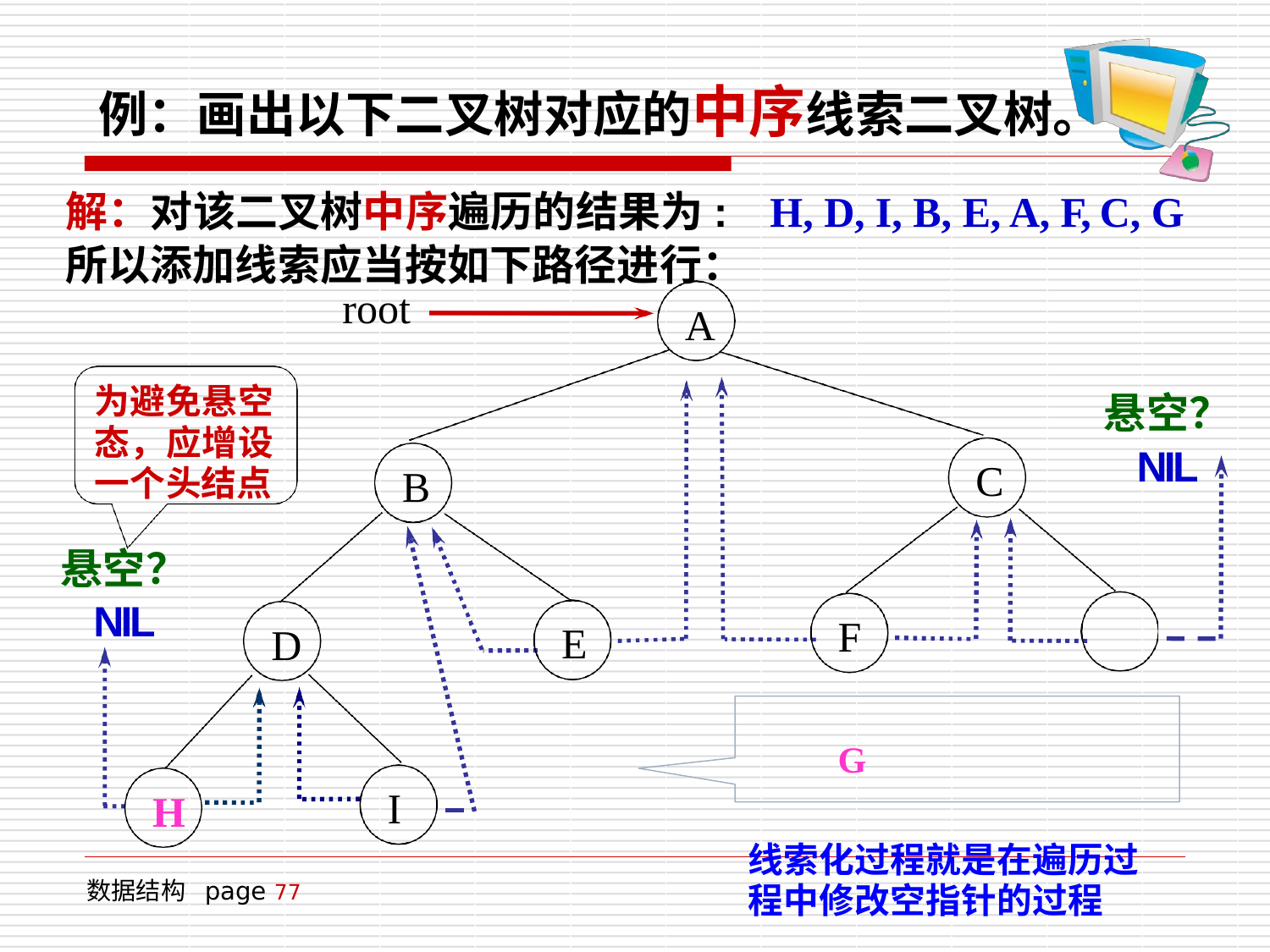

# 例：画出以下二叉树对应的中序线索二叉树。

解：对该二叉树中序遍历的结果为:	H, D, I, B, E, A, F, C, G
所以添加线索应当按如下路径进行：
root

A
为避免悬空 态，应增设 一个头结点
悬空？
NIL
C

B

悬空？
NIL
F	G

线索化过程就是在遍历过 程中修改空指针的过程
E
D

I
H

数据结构 page 77